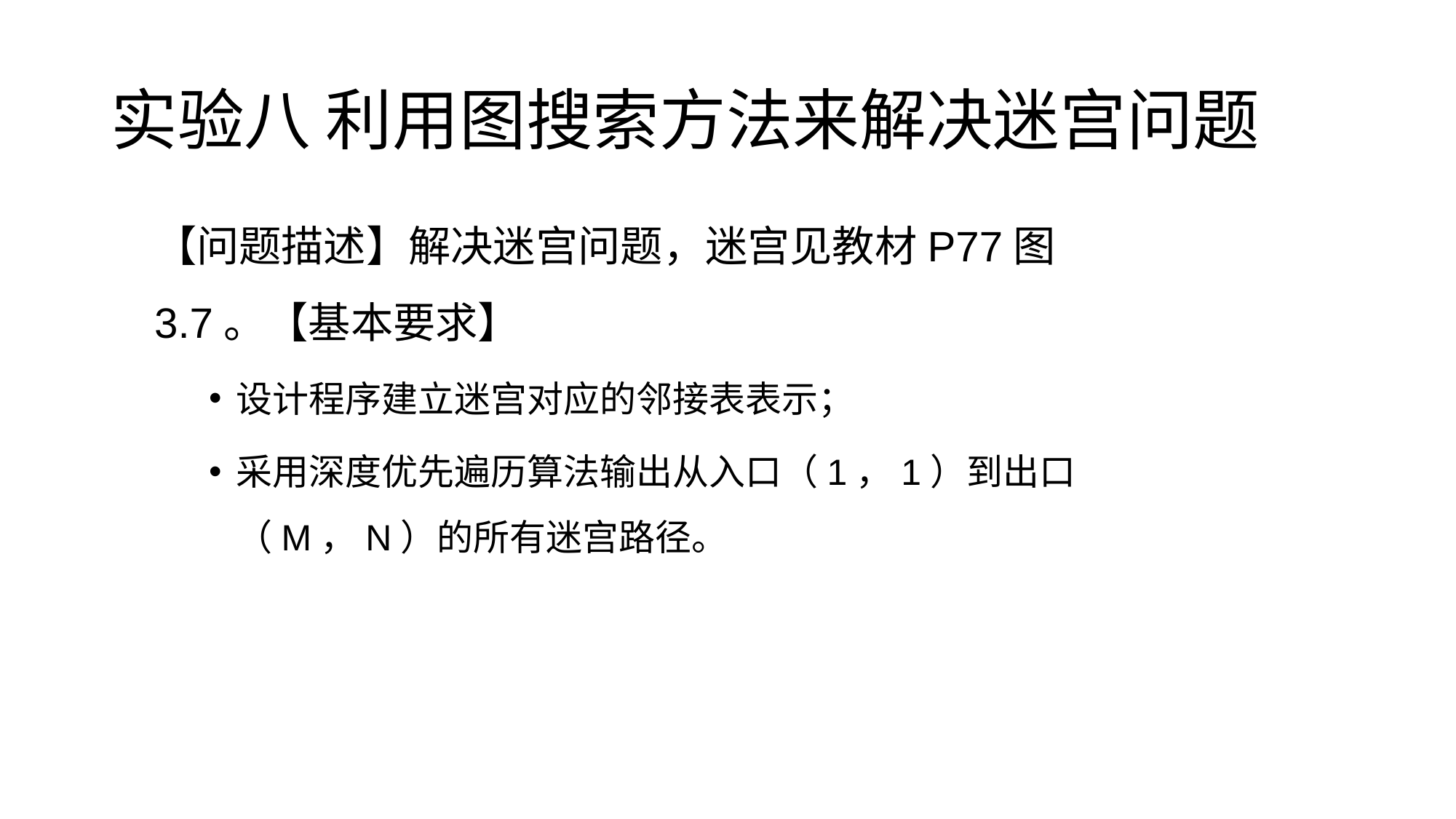

# 实验八 利用图搜索方法来解决迷宫问题
【问题描述】解决迷宫问题，迷宫见教材P77图3.7。【基本要求】
设计程序建立迷宫对应的邻接表表示；
采用深度优先遍历算法输出从入口（1，1）到出口（M，N）的所有迷宫路径。